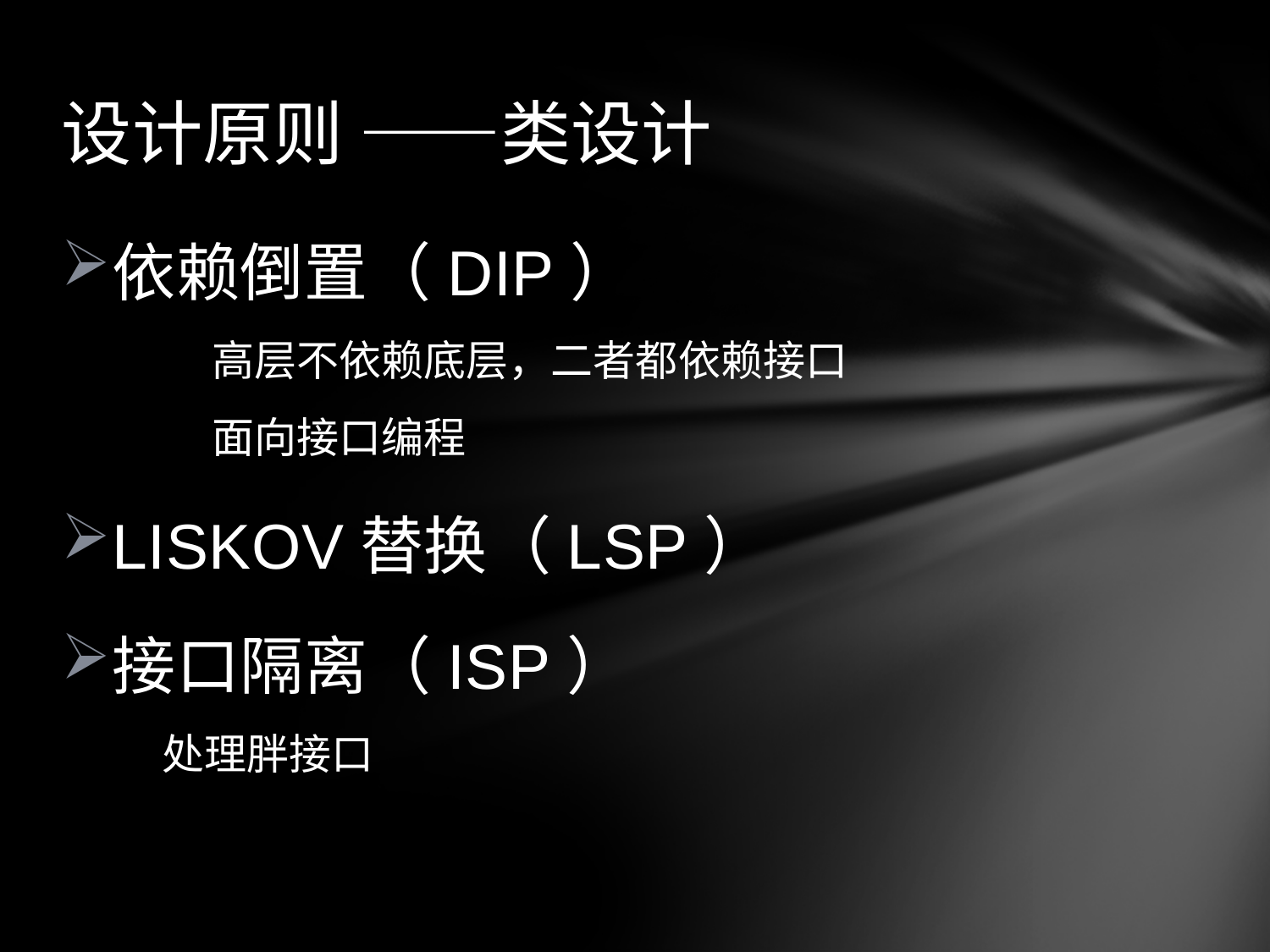

# 设计原则 ——类设计
依赖倒置（DIP）
	高层不依赖底层，二者都依赖接口
	面向接口编程
LISKOV替换（LSP）
接口隔离（ISP）
       处理胖接口